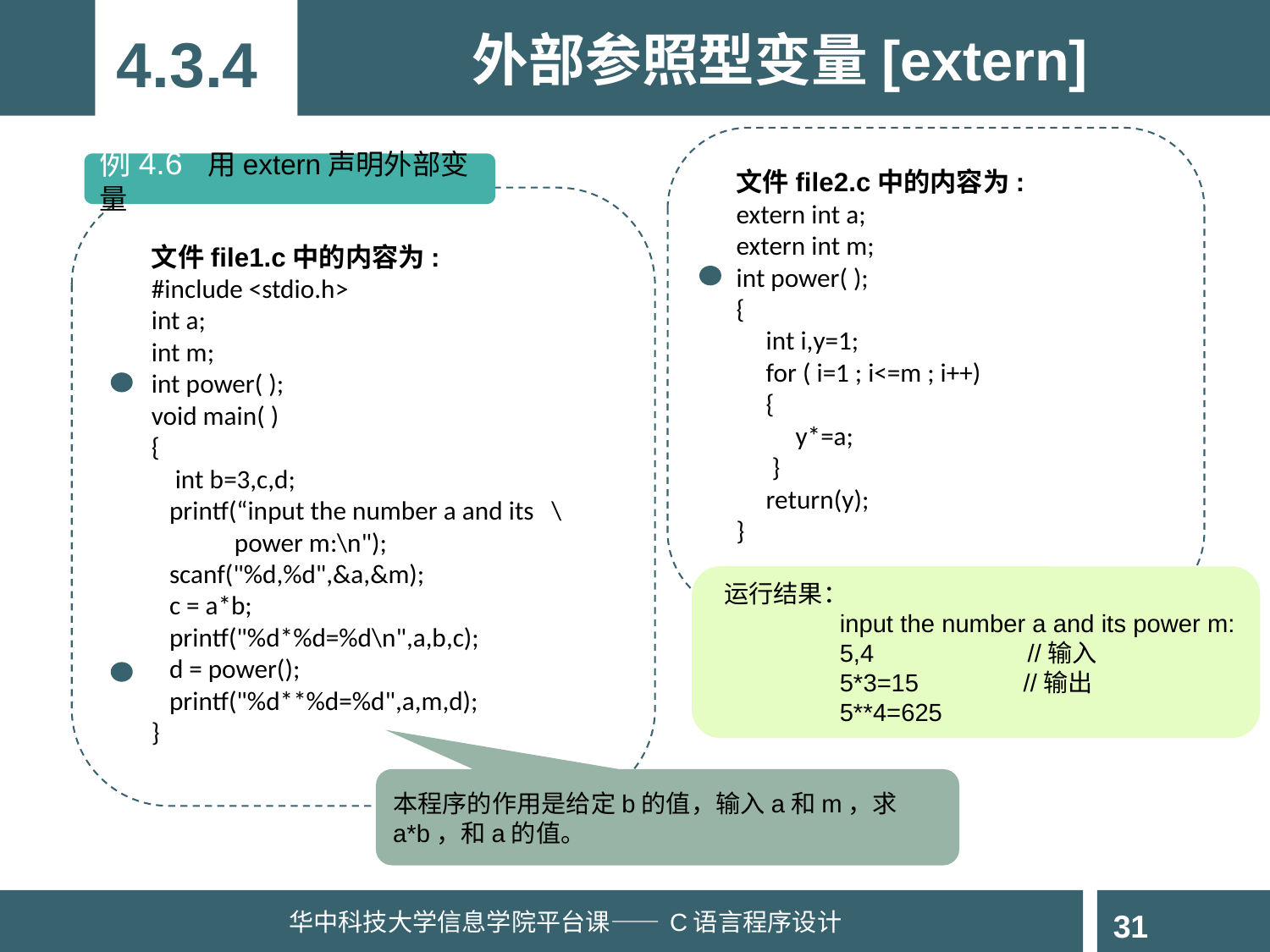

4.3.4
外部参照型变量[extern]

例4.6  用extern声明外部变量
文件file2.c中的内容为:
extern int a;
extern int m;
int power( );
{
     int i,y=1;
     for ( i=1 ; i<=m ; i++)
     {
          y*=a;
      }
     return(y);
}

文件file1.c中的内容为:
#include <stdio.h>
int a;
int m;
int power( );
void main( )
{
    int b=3,c,d;
   printf(“input the number a and its   \
              power m:\n");
   scanf("%d,%d",&a,&m);
   c = a*b;
   printf("%d*%d=%d\n",a,b,c);
   d = power();
   printf("%d**%d=%d",a,m,d);
}

 运行结果：
   	input the number a and its power m:
	5,4                      //输入
	5*3=15               //输出
	5**4=625

本程序的作用是给定b的值，输入a和m，求a*b，和a的值。